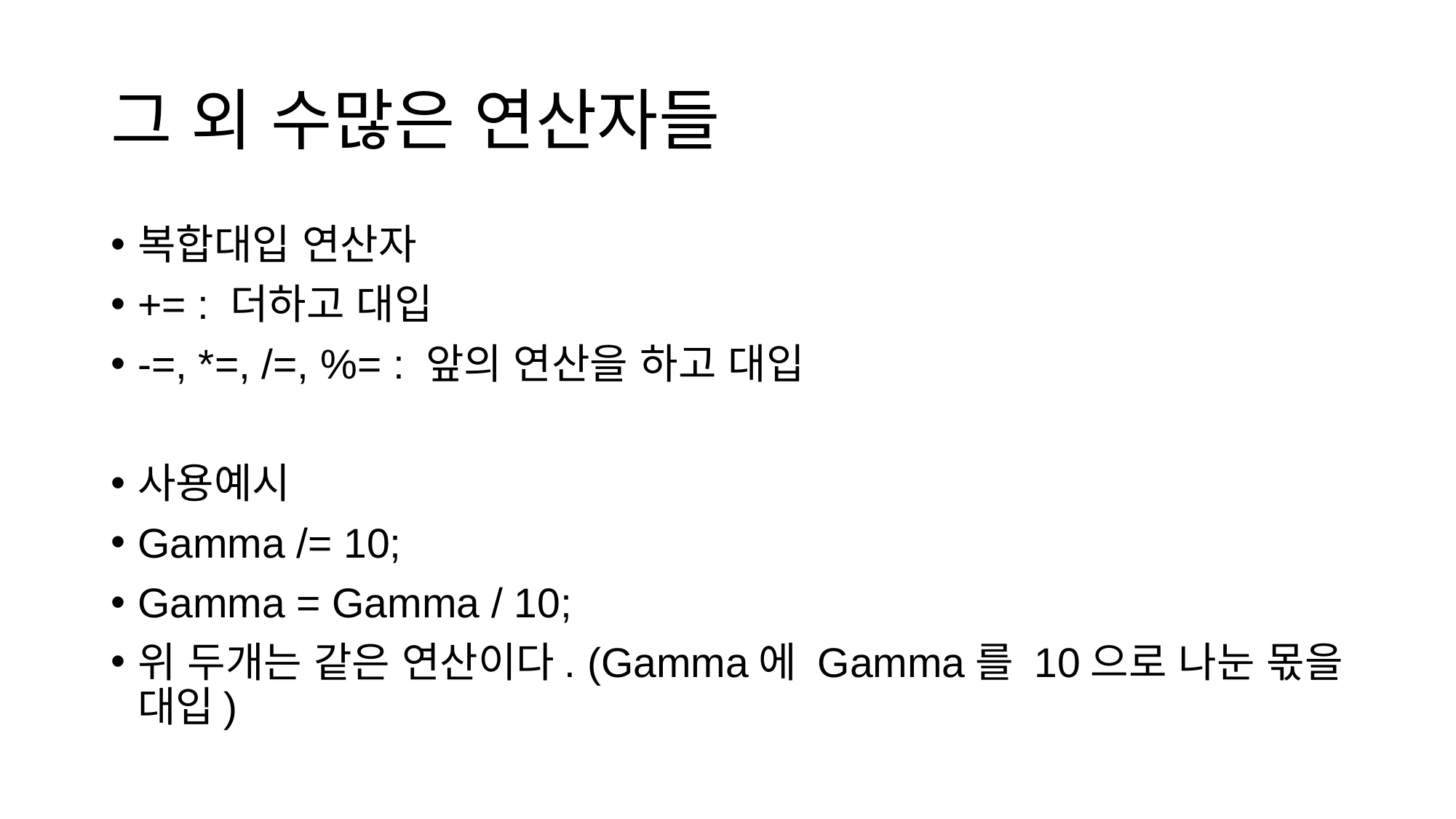

# 그 외 수많은 연산자들
복합대입 연산자
+= : 더하고 대입
-=, *=, /=, %= : 앞의 연산을 하고 대입

사용예시
Gamma /= 10;
Gamma = Gamma / 10;
위 두개는 같은 연산이다. (Gamma에 Gamma를 10으로 나눈 몫을 대입)